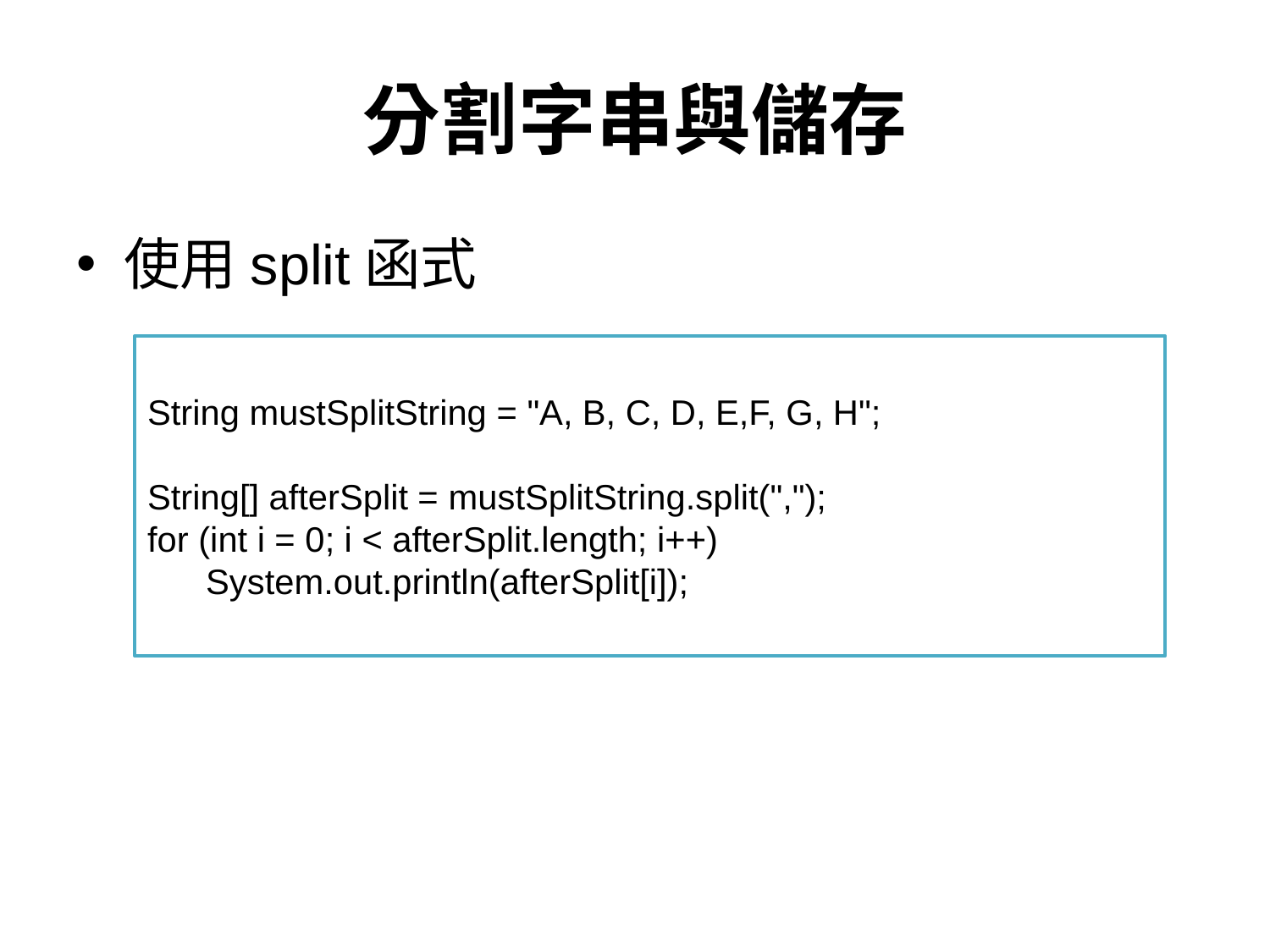

# 分割字串與儲存
使用split函式

String mustSplitString = "A, B, C, D, E,F, G, H";

String[] afterSplit = mustSplitString.split(",");
for (int i = 0; i < afterSplit.length; i++)
      System.out.println(afterSplit[i]);